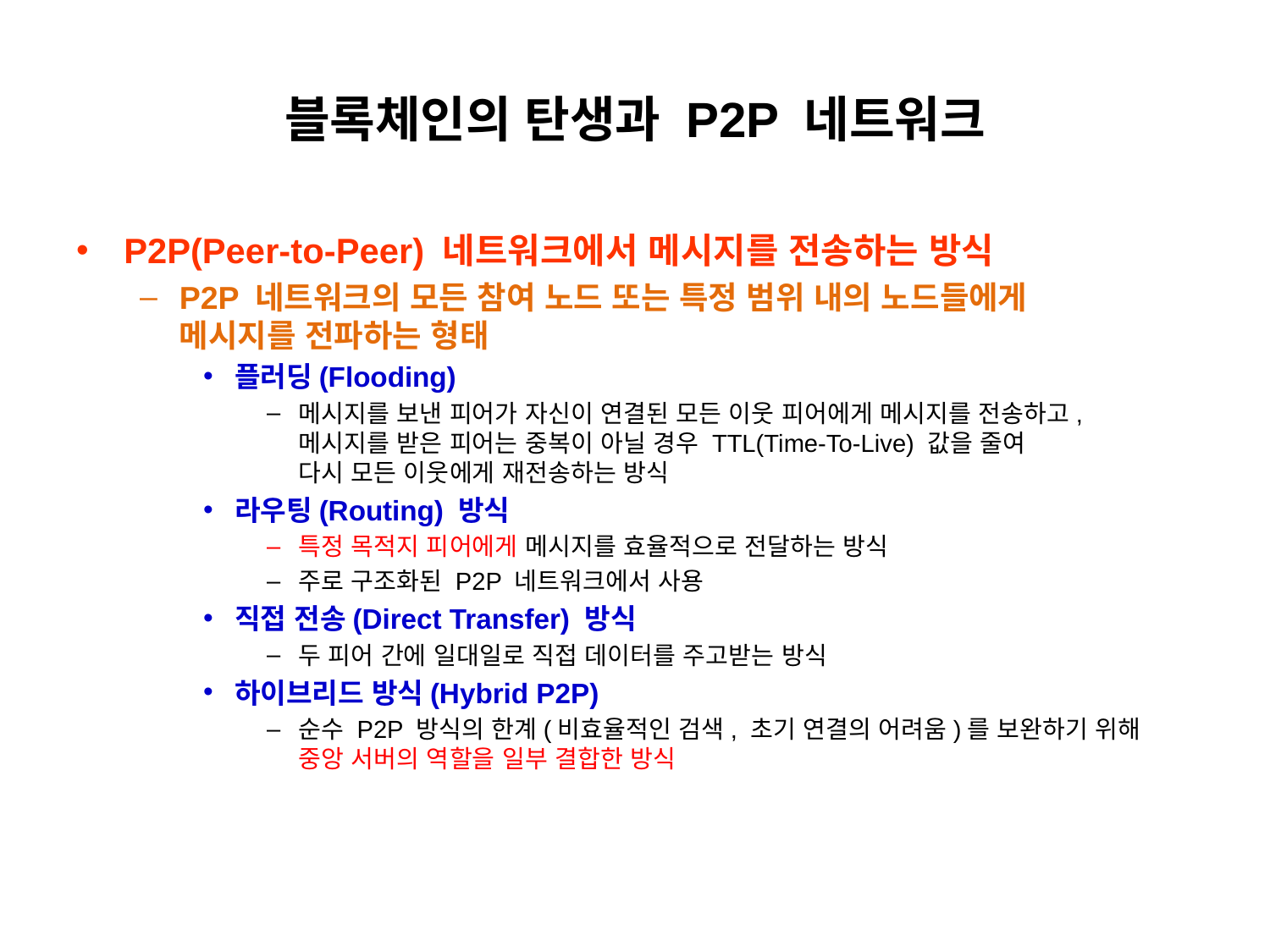

# 블록체인의 탄생과 P2P 네트워크
P2P(Peer-to-Peer) 네트워크에서 메시지를 전송하는 방식
P2P 네트워크의 모든 참여 노드 또는 특정 범위 내의 노드들에게
메시지를 전파하는 형태
플러딩(Flooding)
메시지를 보낸 피어가 자신이 연결된 모든 이웃 피어에게 메시지를 전송하고,
메시지를 받은 피어는 중복이 아닐 경우 TTL(Time-To-Live) 값을 줄여
다시 모든 이웃에게 재전송하는 방식
라우팅(Routing) 방식
특정 목적지 피어에게 메시지를 효율적으로 전달하는 방식
주로 구조화된 P2P 네트워크에서 사용
직접 전송(Direct Transfer) 방식
두 피어 간에 일대일로 직접 데이터를 주고받는 방식
하이브리드 방식(Hybrid P2P)
순수 P2P 방식의 한계(비효율적인 검색, 초기 연결의 어려움)를 보완하기 위해
중앙 서버의 역할을 일부 결합한 방식